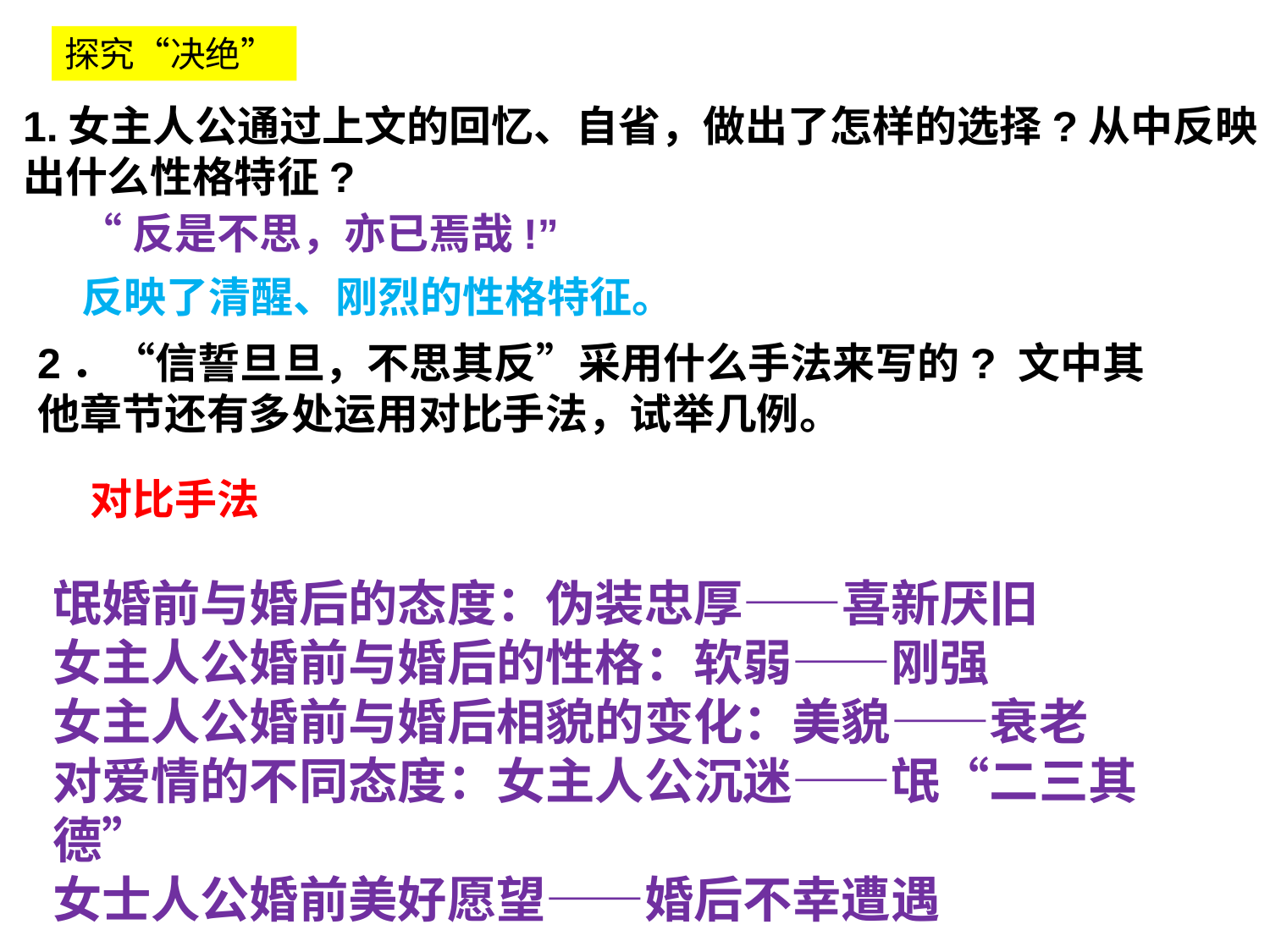

探究“决绝”
1.女主人公通过上文的回忆、自省，做出了怎样的选择?从中反映
出什么性格特征?
“反是不思，亦已焉哉!”
反映了清醒、刚烈的性格特征。
2．“信誓旦旦，不思其反”采用什么手法来写的? 文中其他章节还有多处运用对比手法，试举几例。
对比手法
氓婚前与婚后的态度：伪装忠厚——喜新厌旧
女主人公婚前与婚后的性格：软弱——刚强
女主人公婚前与婚后相貌的变化：美貌——衰老
对爱情的不同态度：女主人公沉迷——氓“二三其德”
女士人公婚前美好愿望——婚后不幸遭遇